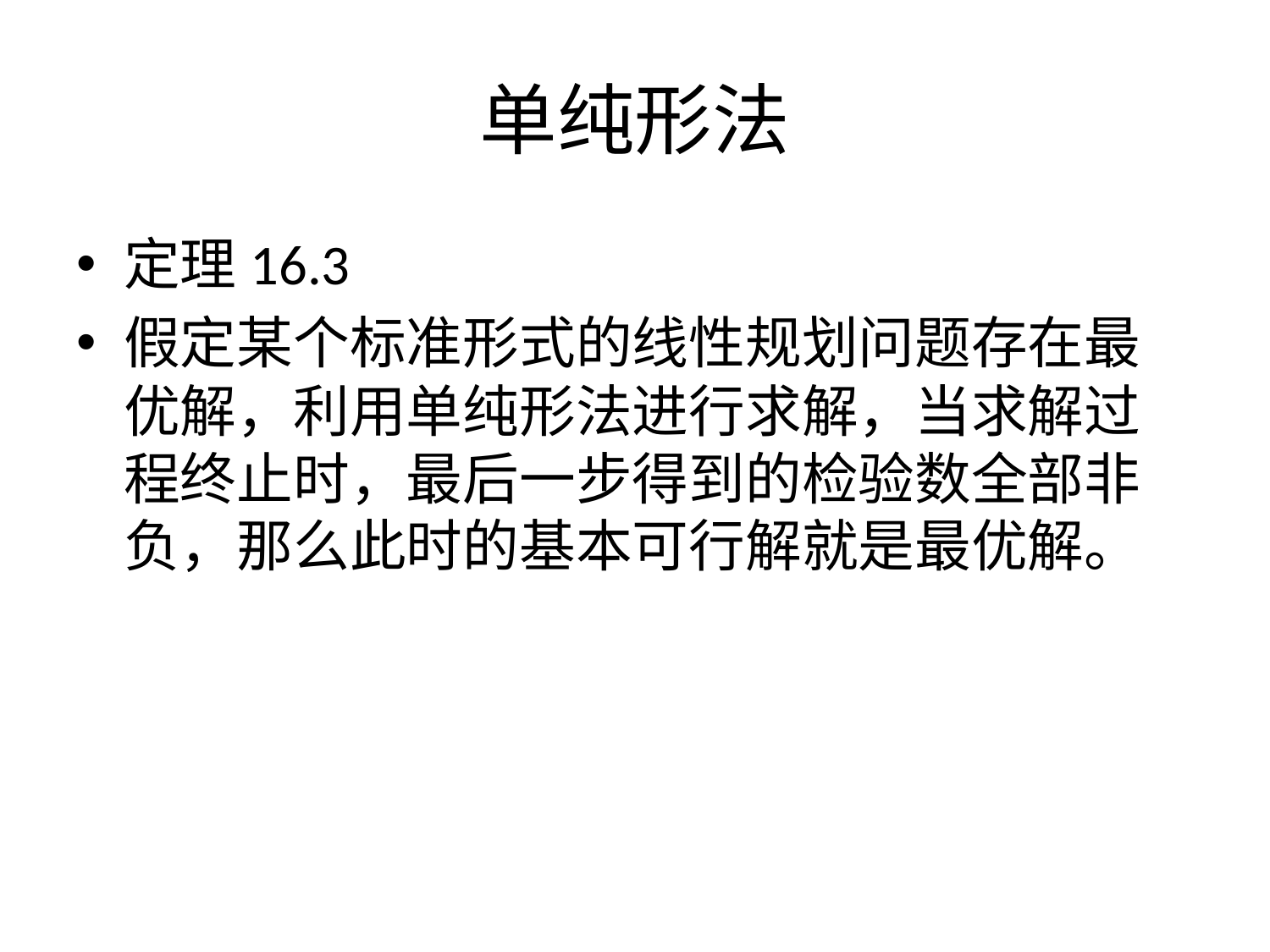

# 单纯形法
定理16.3
假定某个标准形式的线性规划问题存在最优解，利用单纯形法进行求解，当求解过程终止时，最后一步得到的检验数全部非负，那么此时的基本可行解就是最优解。